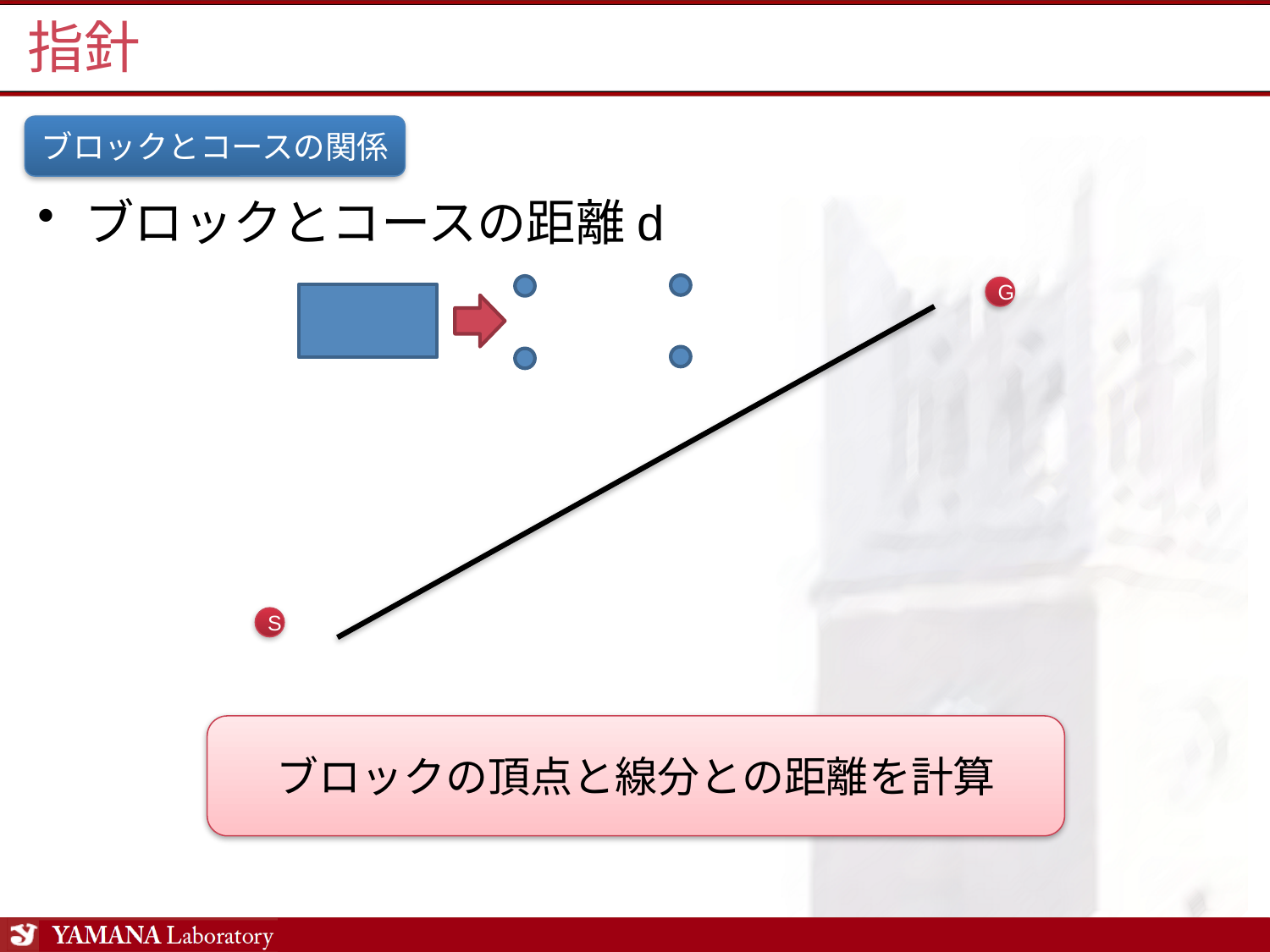

# 指針

ブロックとコースの距離d
ブロックとコースの関係

G

S
ブロックの頂点と線分との距離を計算